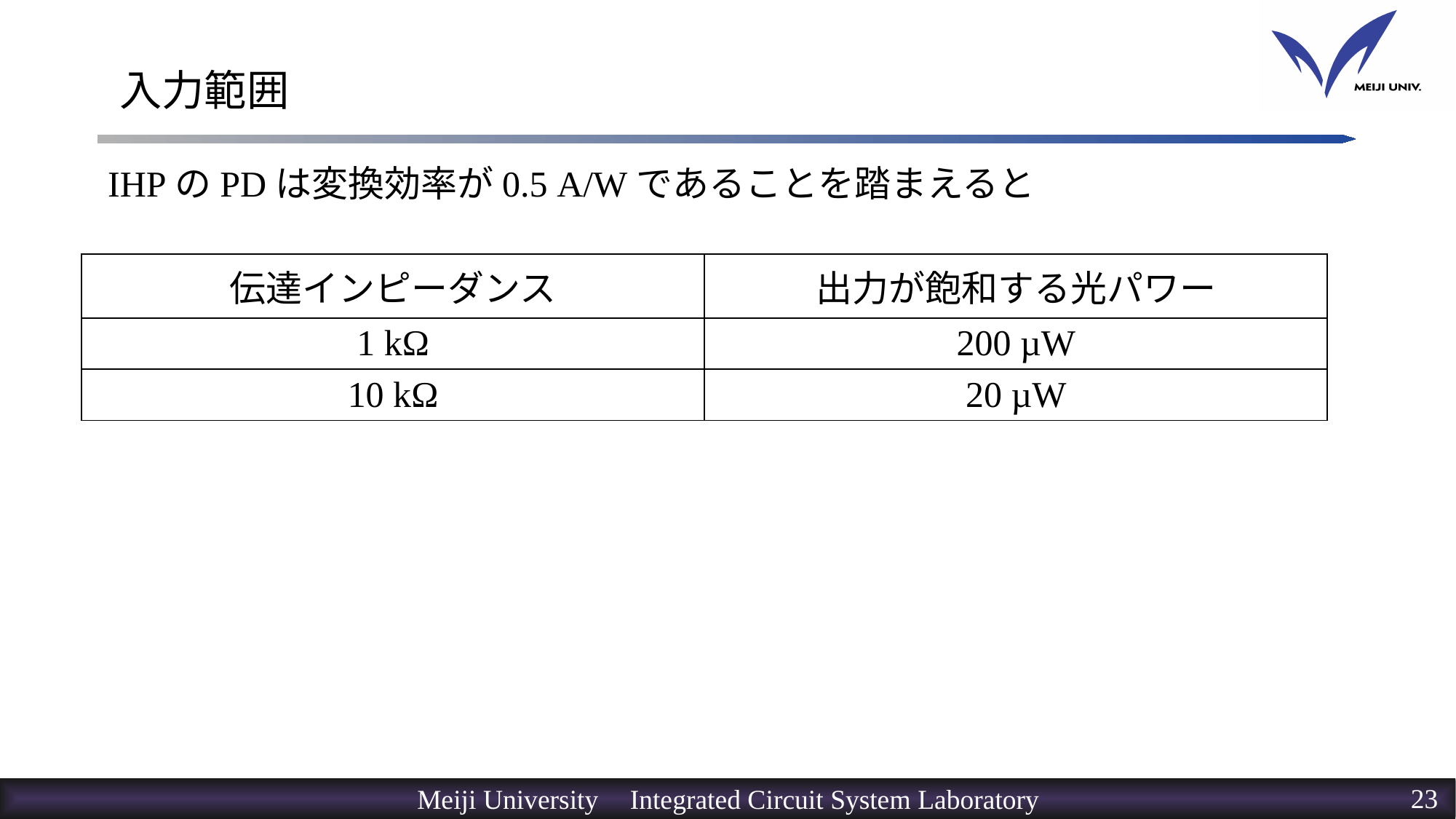

# 入力範囲
IHPのPDは変換効率が0.5 A/Wであることを踏まえると
| 伝達インピーダンス | 出力が飽和する光パワー |
| --- | --- |
| 1 kΩ | 200 µW |
| 10 kΩ | 20 µW |